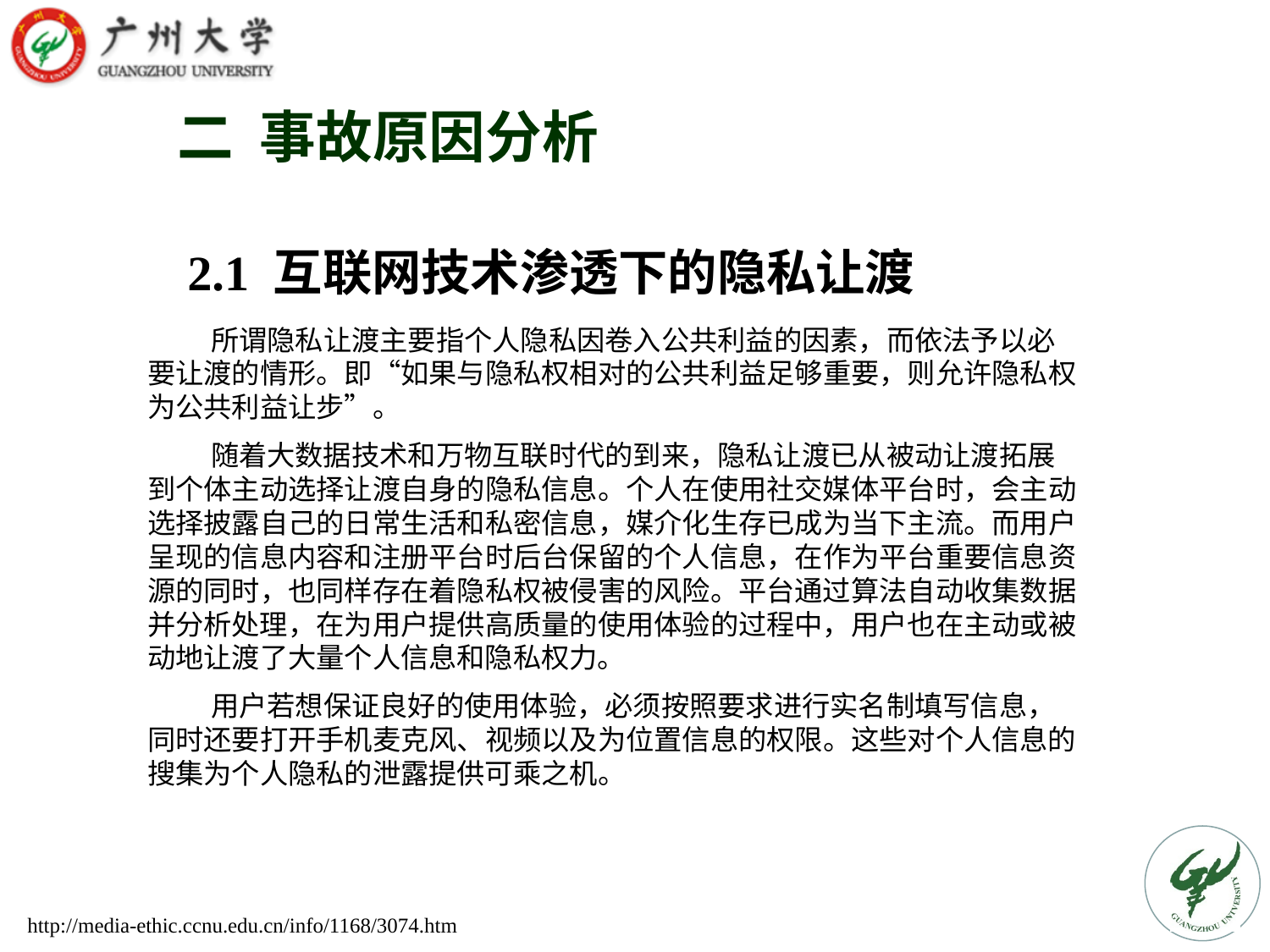

# 二  事故原因分析
2.1 互联网技术渗透下的隐私让渡

所谓隐私让渡主要指个人隐私因卷入公共利益的因素，而依法予以必要让渡的情形。即“如果与隐私权相对的公共利益足够重要，则允许隐私权为公共利益让步”。
随着大数据技术和万物互联时代的到来，隐私让渡已从被动让渡拓展到个体主动选择让渡自身的隐私信息。个人在使用社交媒体平台时，会主动选择披露自己的日常生活和私密信息，媒介化生存已成为当下主流。而用户呈现的信息内容和注册平台时后台保留的个人信息，在作为平台重要信息资源的同时，也同样存在着隐私权被侵害的风险。平台通过算法自动收集数据并分析处理，在为用户提供高质量的使用体验的过程中，用户也在主动或被动地让渡了大量个人信息和隐私权力。
用户若想保证良好的使用体验，必须按照要求进行实名制填写信息，同时还要打开手机麦克风、视频以及为位置信息的权限。这些对个人信息的搜集为个人隐私的泄露提供可乘之机。
9
http://media-ethic.ccnu.edu.cn/info/1168/3074.htm